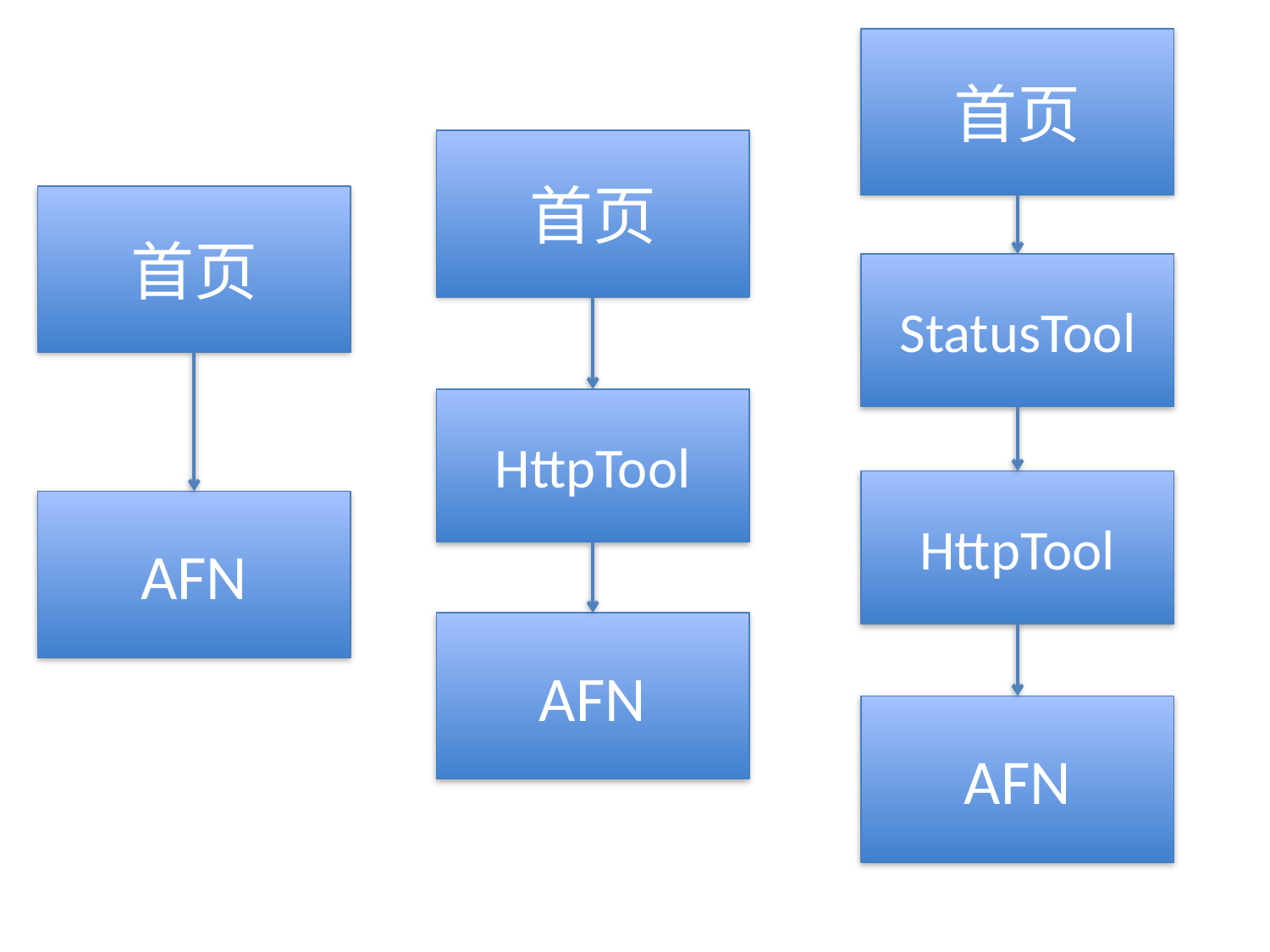

首页
首页
首页
StatusTool
HttpTool
HttpTool
AFN
AFN
AFN